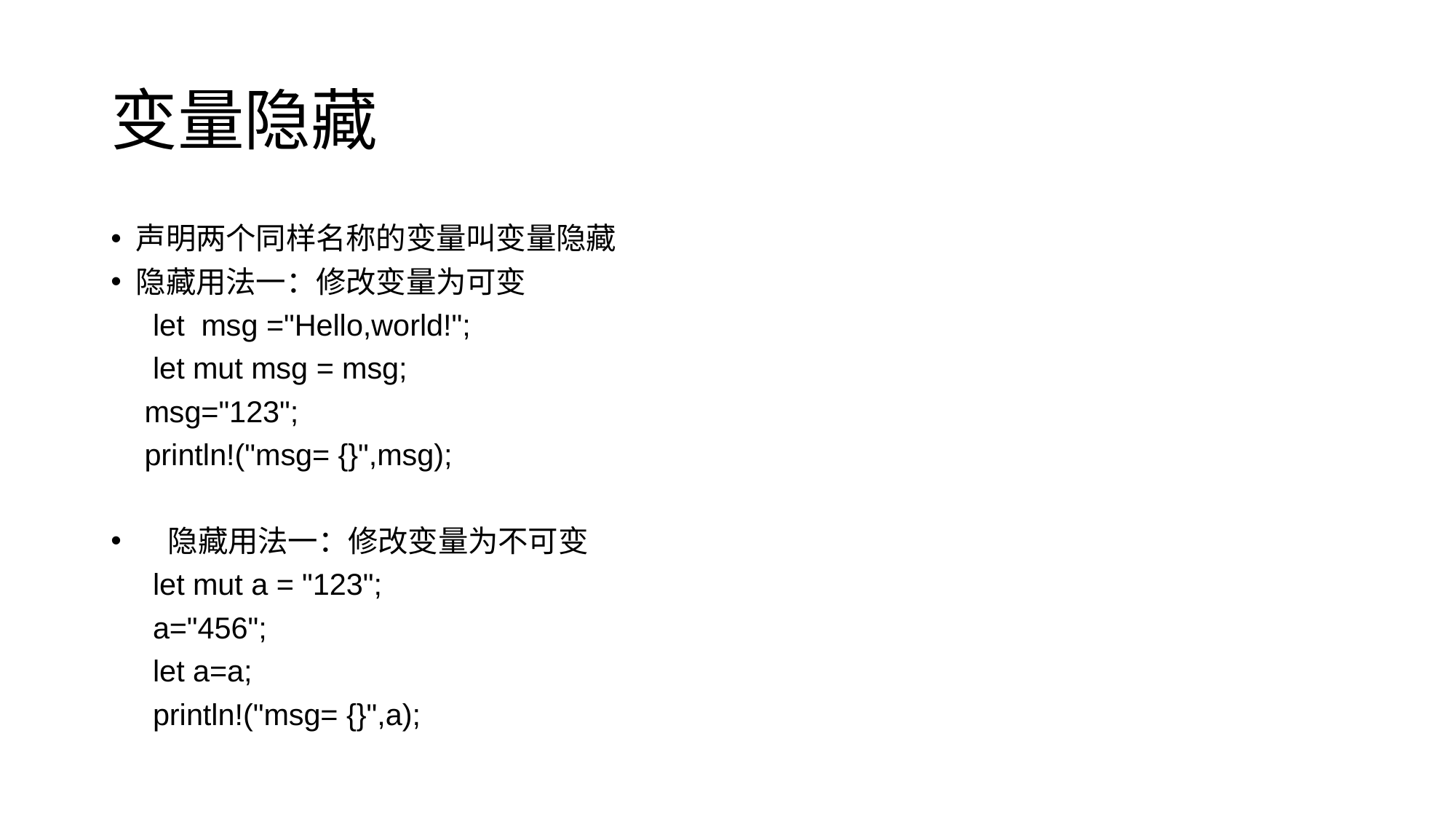

# 变量隐藏
声明两个同样名称的变量叫变量隐藏
隐藏用法一：修改变量为可变
     let  msg ="Hello,world!";
     let mut msg = msg;
    msg="123";
    println!("msg= {}",msg);

    隐藏用法一：修改变量为不可变
     let mut a = "123";
     a="456";
     let a=a;
     println!("msg= {}",a);